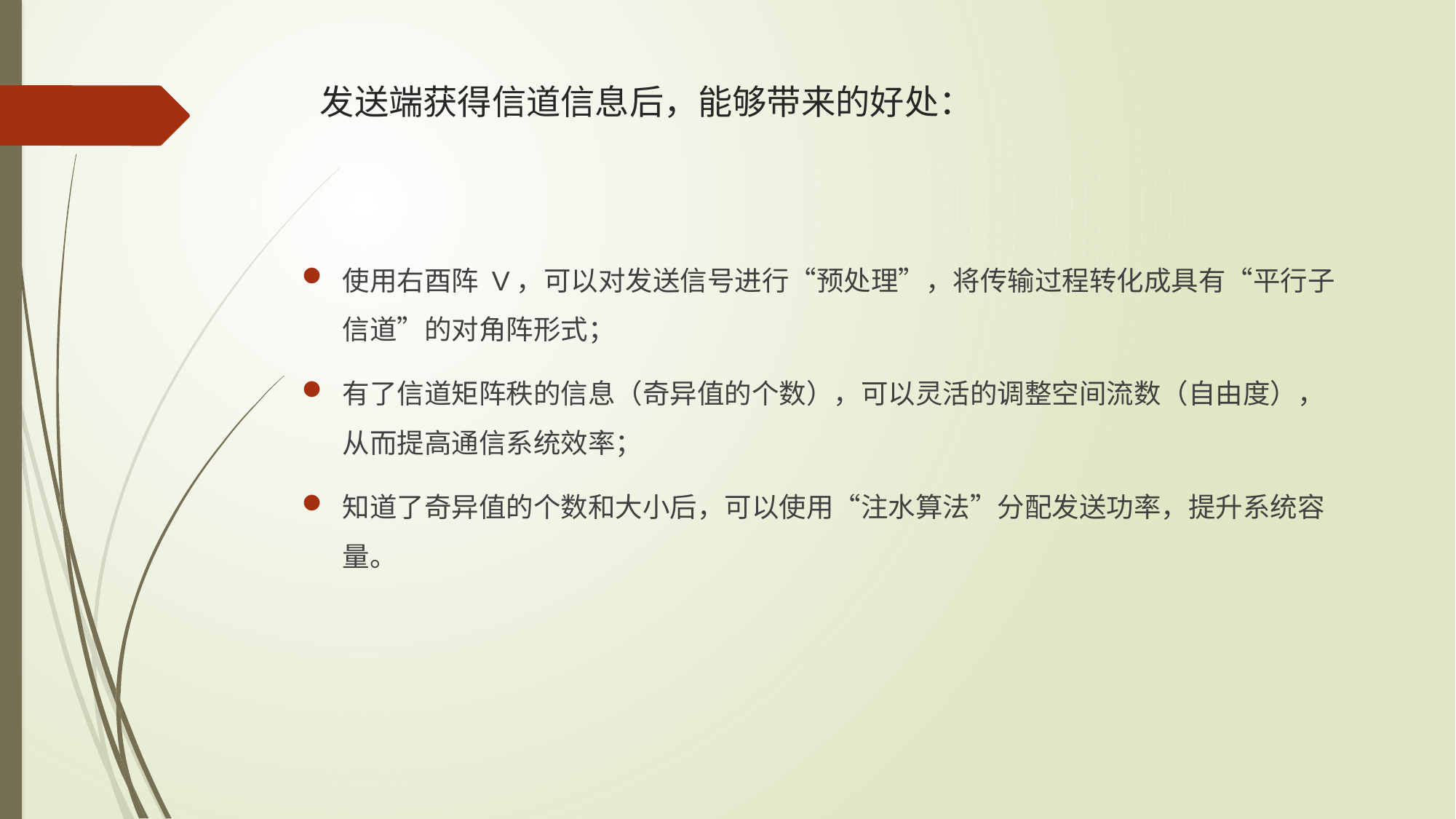

# 发送端获得信道信息后，能够带来的好处：
使用右酉阵 V，可以对发送信号进行“预处理”，将传输过程转化成具有“平行子信道”的对角阵形式；
有了信道矩阵秩的信息（奇异值的个数），可以灵活的调整空间流数（自由度），从而提高通信系统效率；
知道了奇异值的个数和大小后，可以使用“注水算法”分配发送功率，提升系统容量。